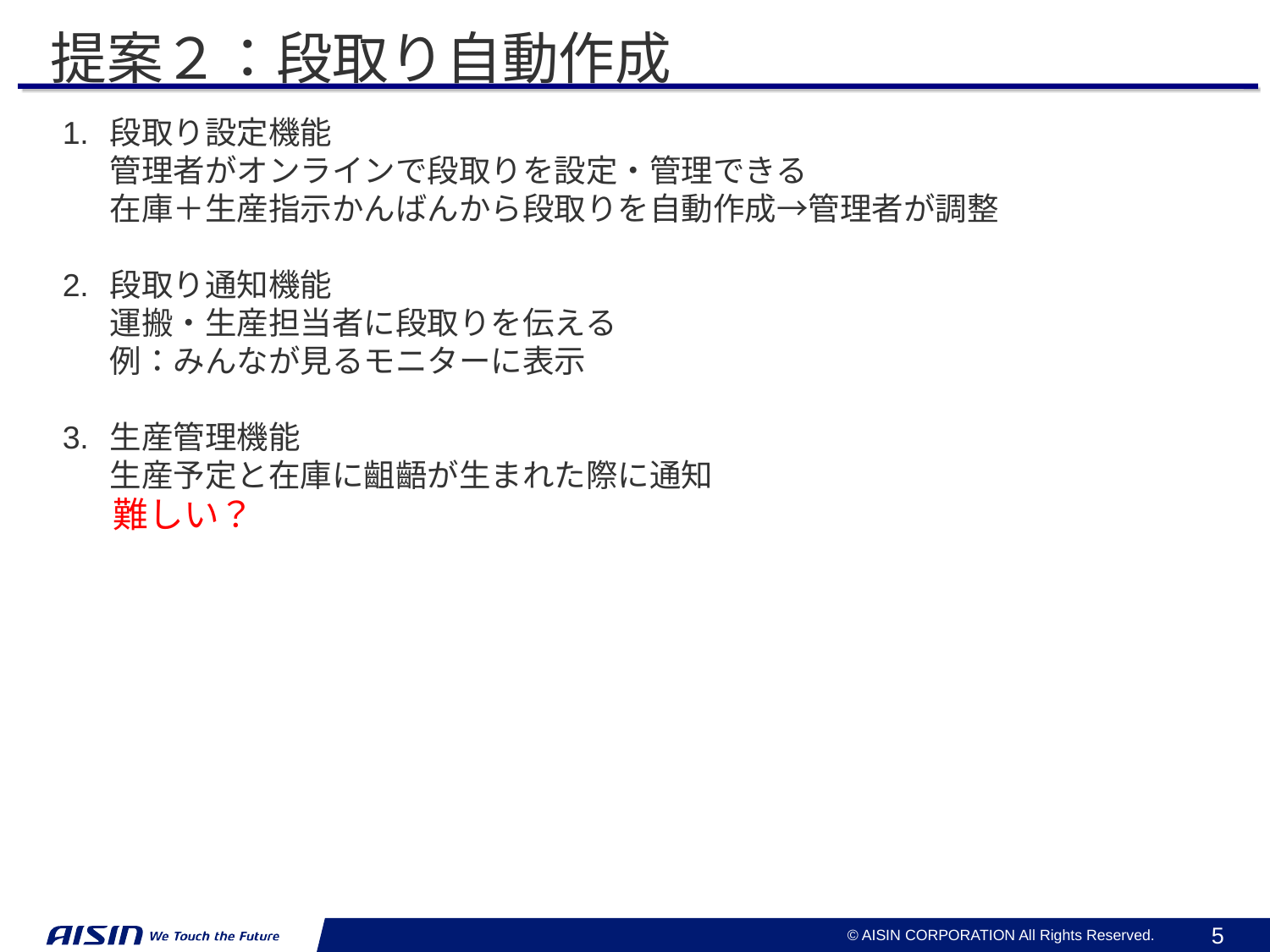

提案２：段取り自動作成
段取り設定機能
管理者がオンラインで段取りを設定・管理できる
在庫＋生産指示かんばんから段取りを自動作成→管理者が調整

段取り通知機能
運搬・生産担当者に段取りを伝える
例：みんなが見るモニターに表示

生産管理機能
生産予定と在庫に齟齬が生まれた際に通知
難しい？